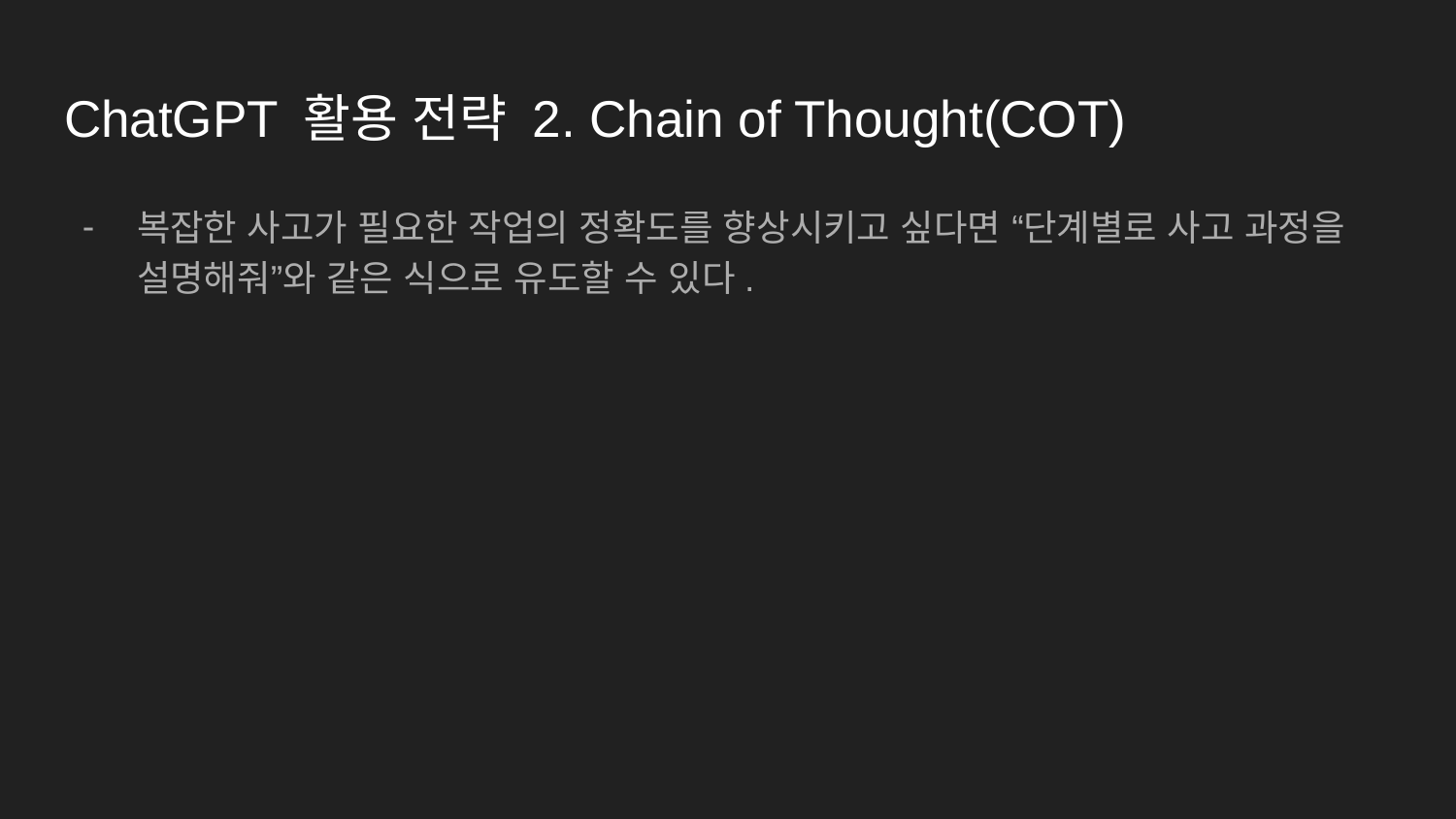

# ChatGPT 활용 전략 2. Chain of Thought(COT)
복잡한 사고가 필요한 작업의 정확도를 향상시키고 싶다면 “단계별로 사고 과정을 설명해줘”와 같은 식으로 유도할 수 있다.